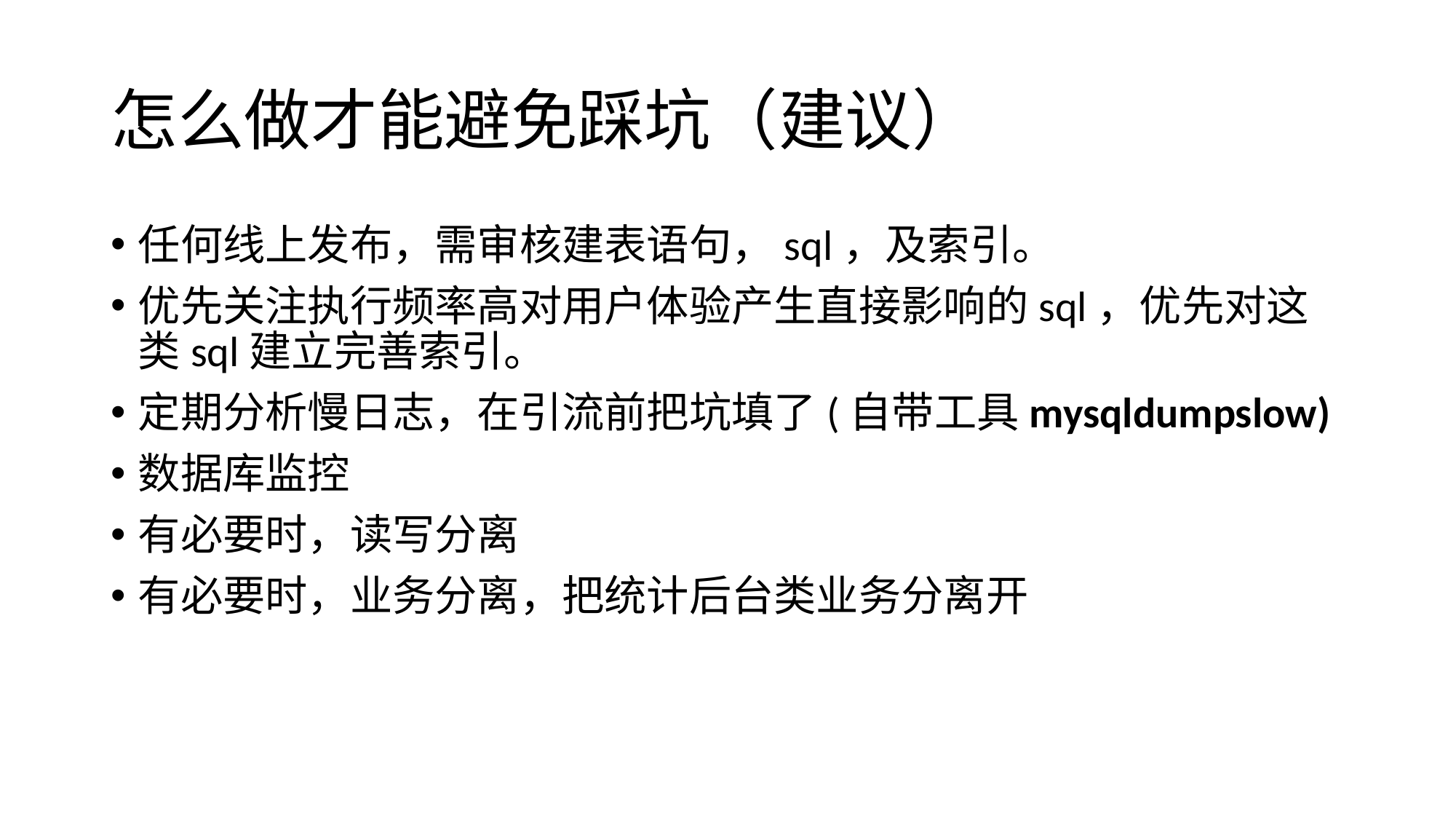

# 怎么做才能避免踩坑（建议）
任何线上发布，需审核建表语句，sql，及索引。
优先关注执行频率高对用户体验产生直接影响的sql，优先对这类sql建立完善索引。
定期分析慢日志，在引流前把坑填了(自带工具mysqldumpslow)
数据库监控
有必要时，读写分离
有必要时，业务分离，把统计后台类业务分离开